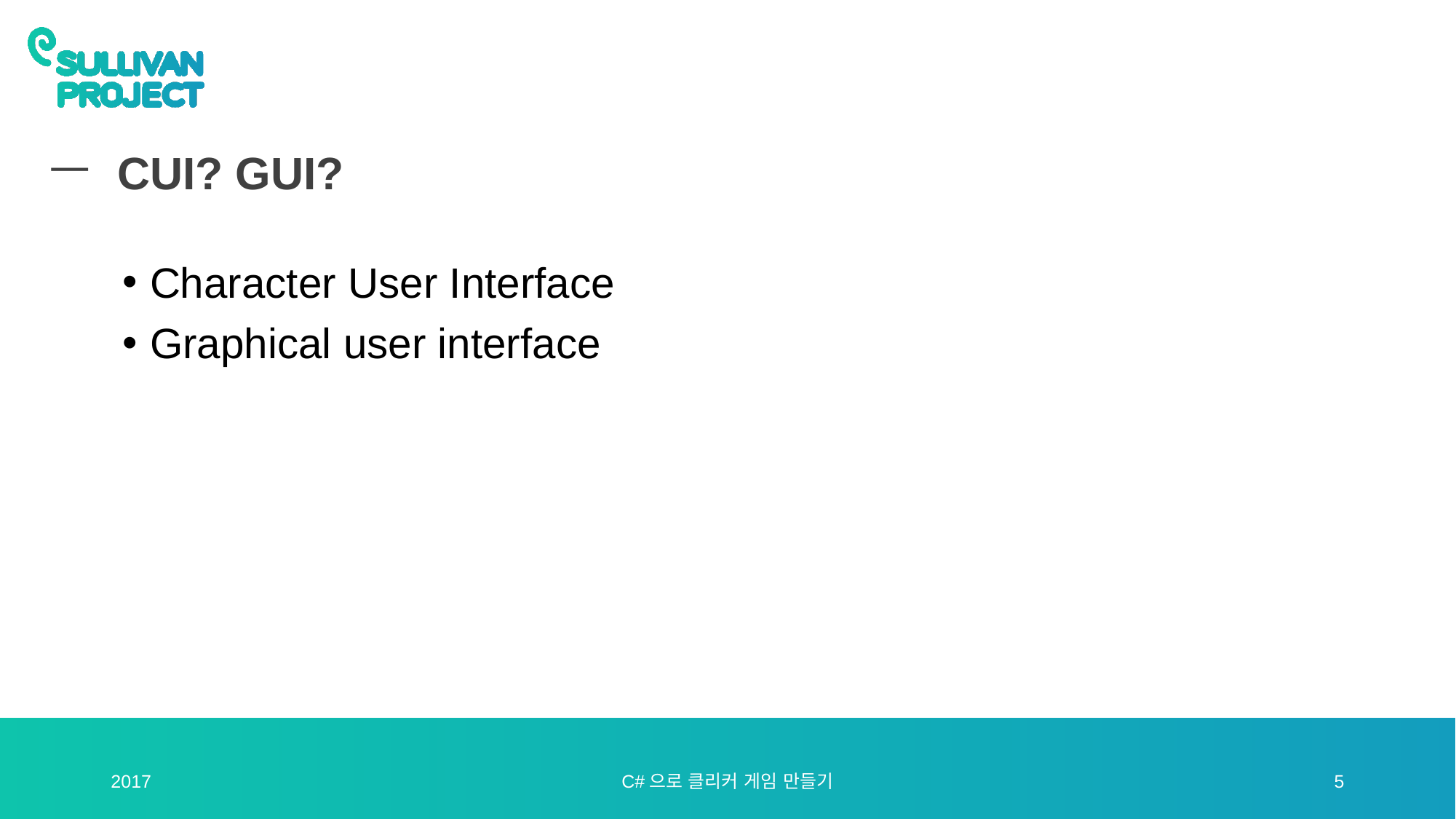

# CUI? GUI?
Character User Interface
Graphical user interface
2017
C#으로 클리커 게임 만들기
5